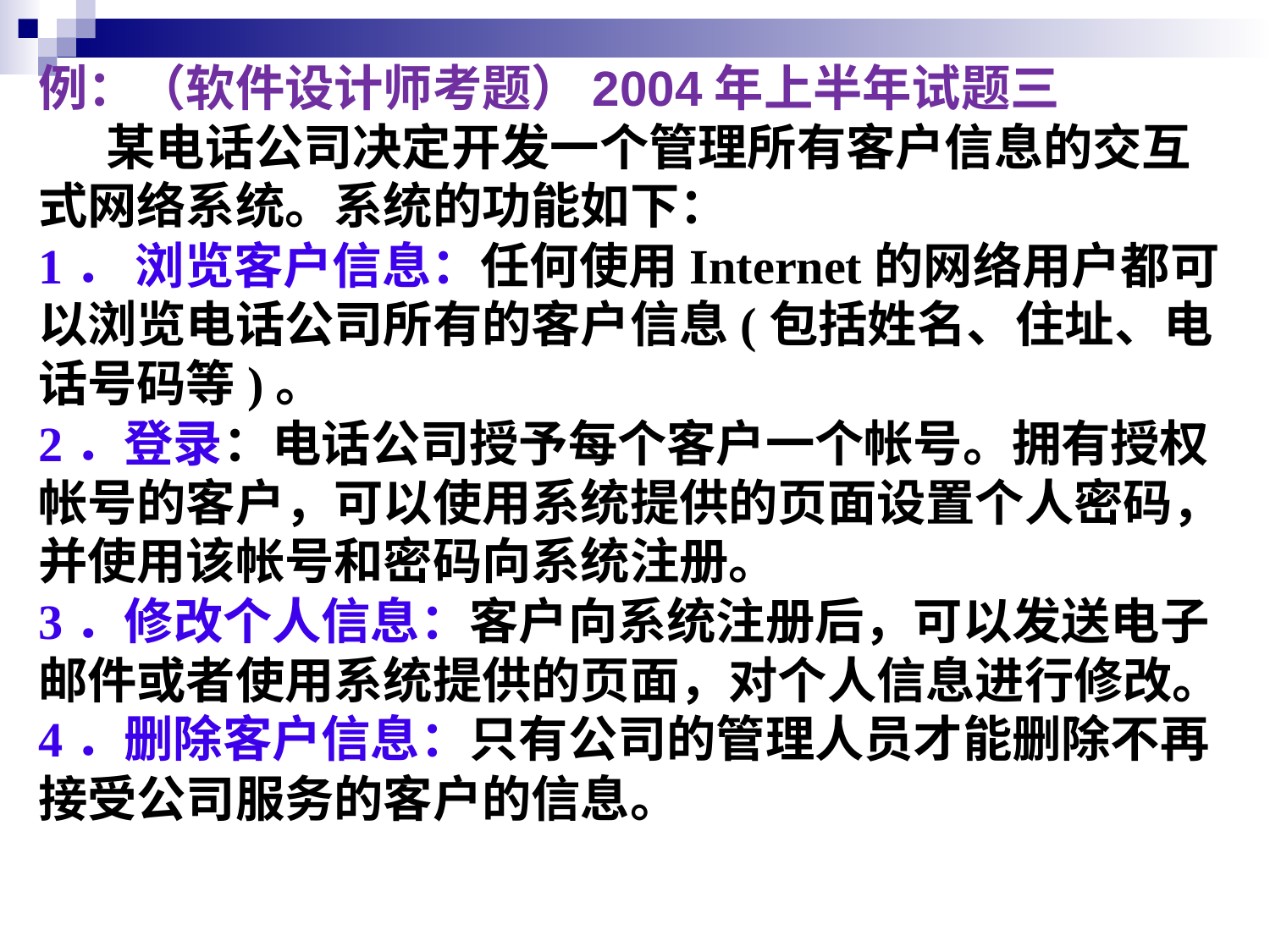

例：（软件设计师考题）2004年上半年试题三
     某电话公司决定开发一个管理所有客户信息的交互式网络系统。系统的功能如下：
1． 浏览客户信息：任何使用Internet的网络用户都可以浏览电话公司所有的客户信息(包括姓名、住址、电话号码等)。
2．登录：电话公司授予每个客户一个帐号。拥有授权帐号的客户，可以使用系统提供的页面设置个人密码，并使用该帐号和密码向系统注册。
3．修改个人信息：客户向系统注册后，可以发送电子邮件或者使用系统提供的页面，对个人信息进行修改。
4．删除客户信息：只有公司的管理人员才能删除不再接受公司服务的客户的信息。